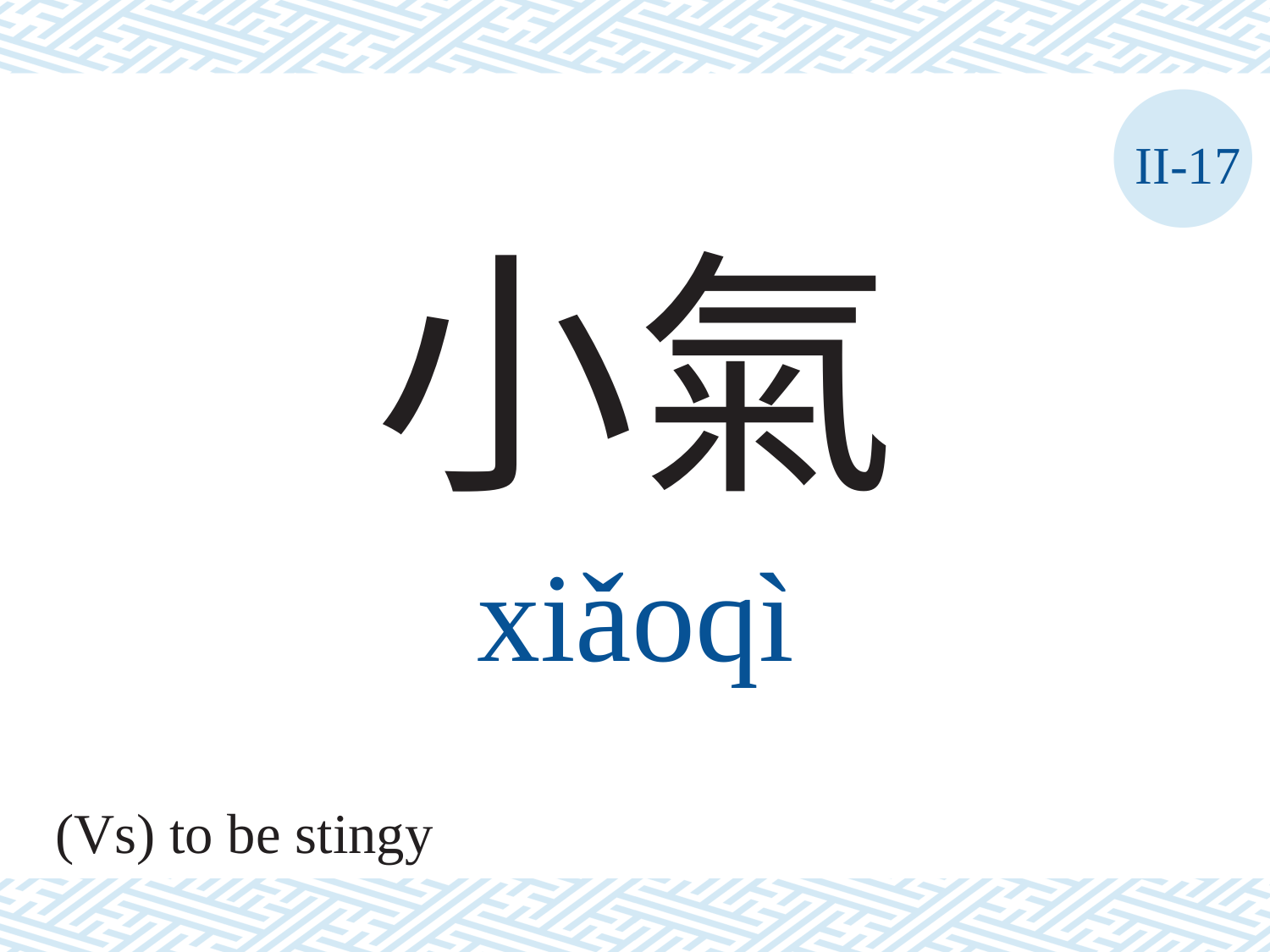

II-17
小氣
xiǎoqì
(Vs) to be stingy